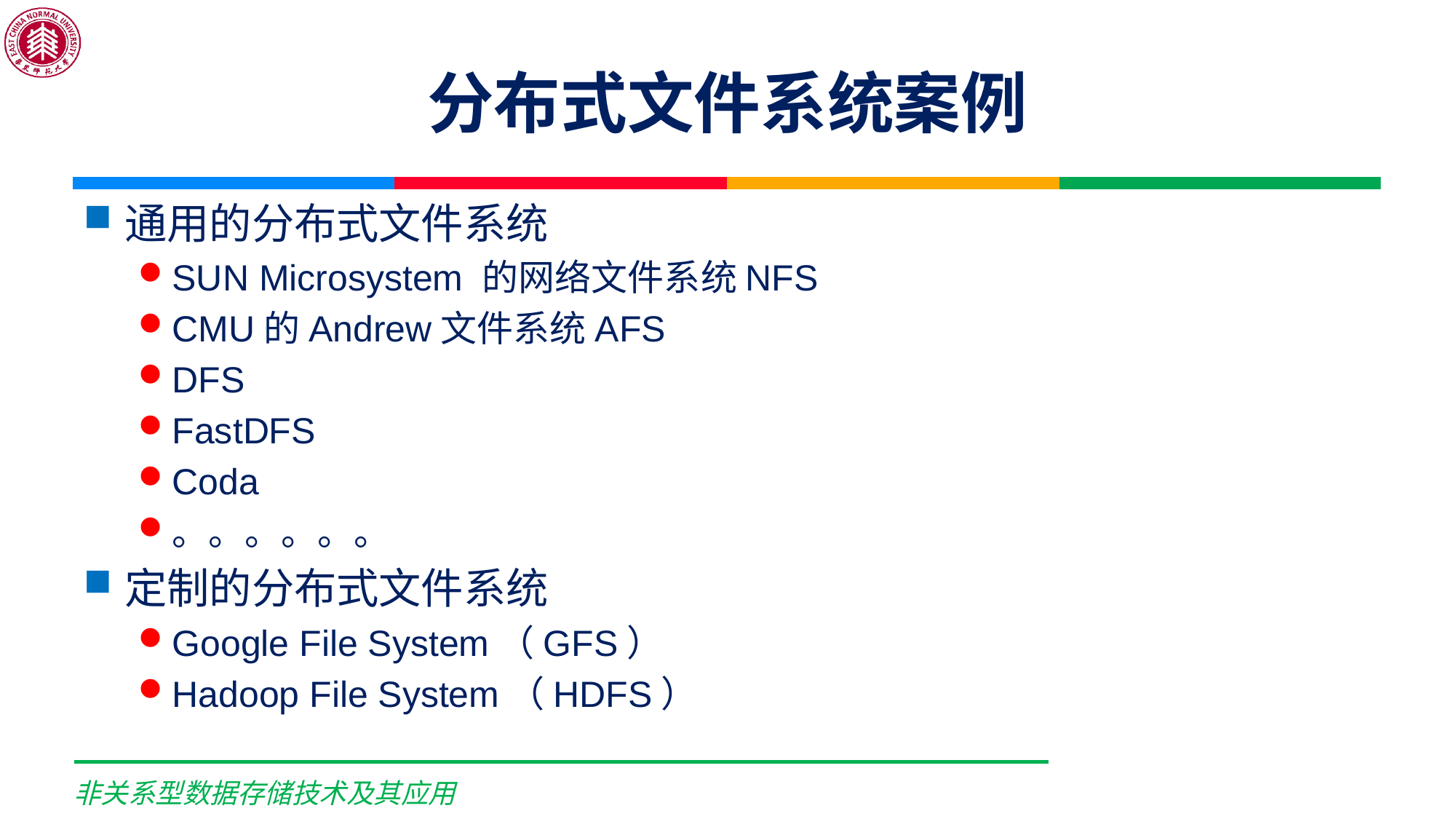

# 分布式文件系统案例
通用的分布式文件系统
SUN Microsystem 的网络文件系统NFS
CMU的Andrew文件系统AFS
DFS
FastDFS
Coda
。。。。。。
定制的分布式文件系统
Google File System（GFS）
Hadoop File System（HDFS）